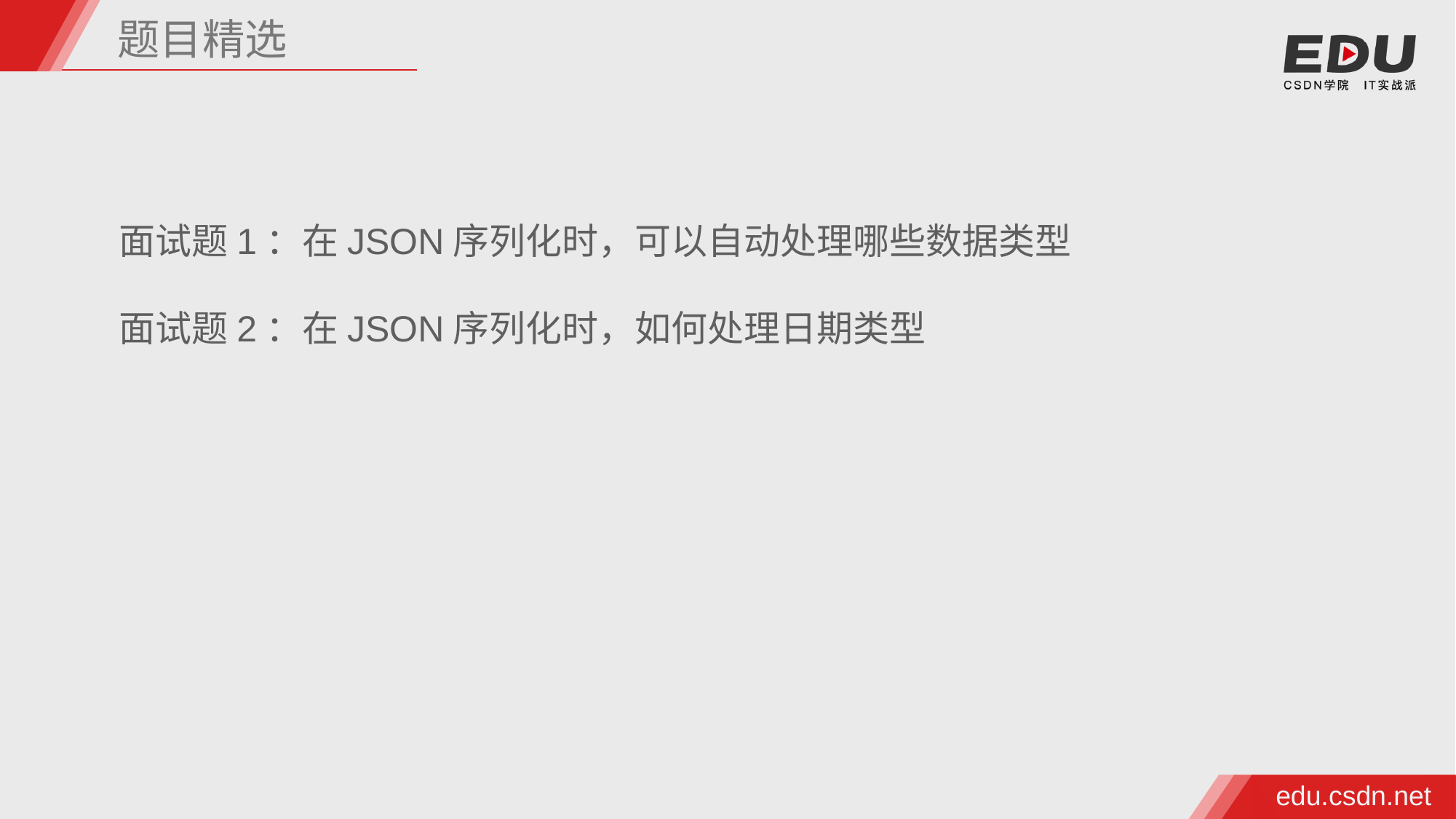

题目精选
面试题1：在JSON序列化时，可以自动处理哪些数据类型
面试题2：在JSON序列化时，如何处理日期类型
edu.csdn.net